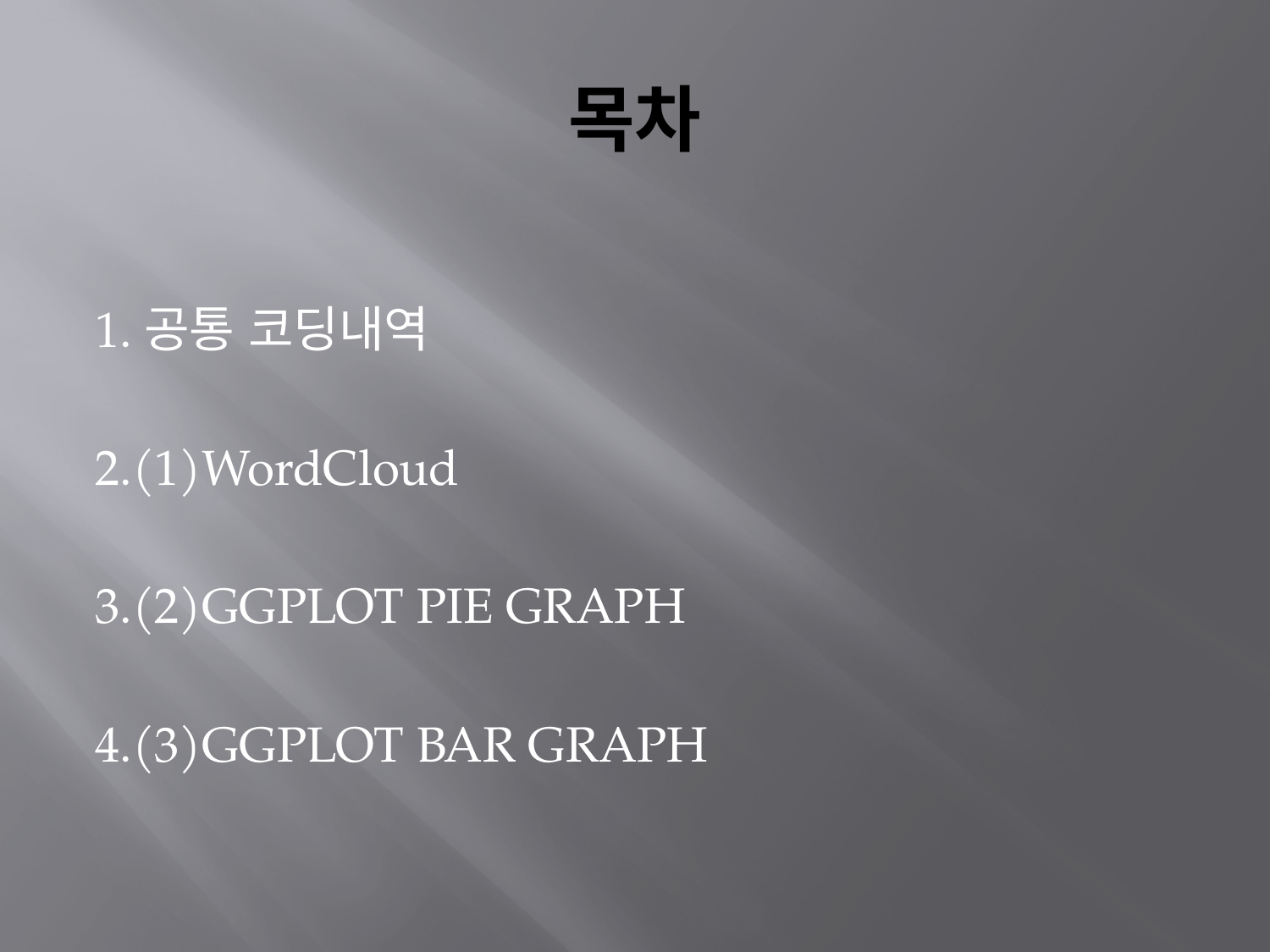

# 목차

1.공통 코딩내역

2.(1)WordCloud

3.(2)GGPLOT PIE GRAPH

4.(3)GGPLOT BAR GRAPH